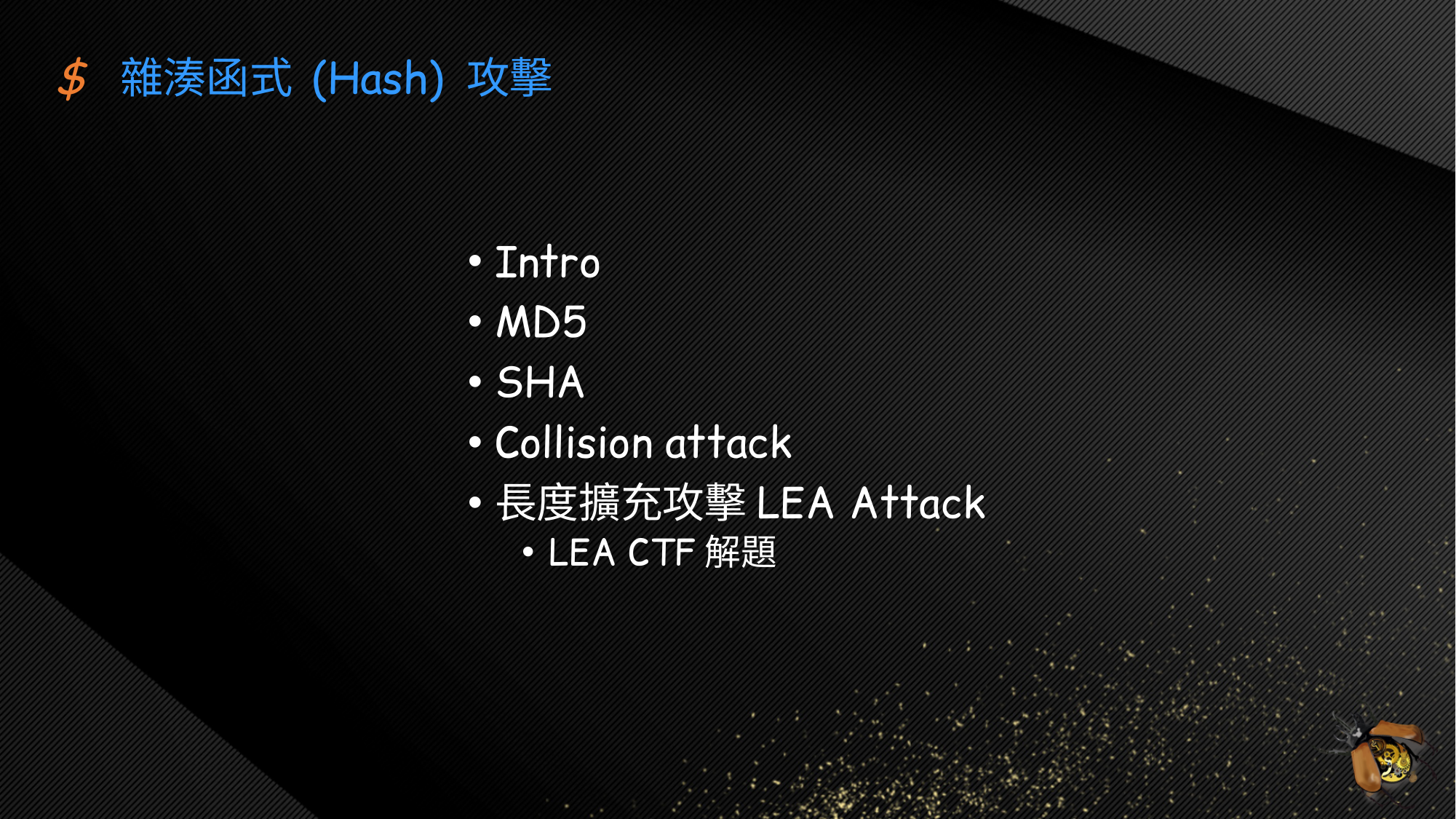

$  雜湊函式 (Hash) 攻擊
Intro
MD5
SHA
Collision attack
長度擴充攻擊LEA Attack
LEA CTF解題